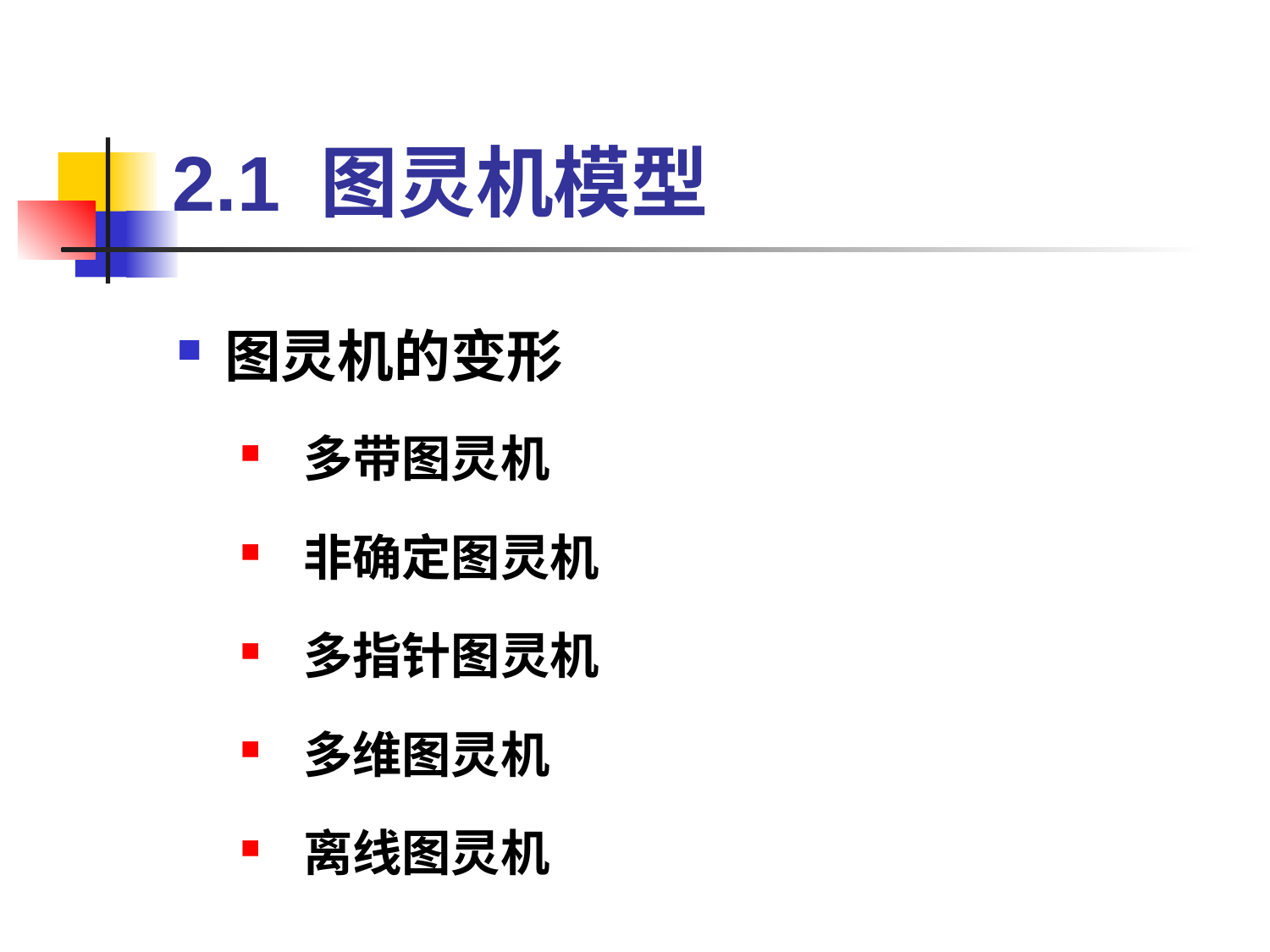

# 2.1 图灵机模型
图灵机的变形
 多带图灵机
 非确定图灵机
 多指针图灵机
 多维图灵机
 离线图灵机